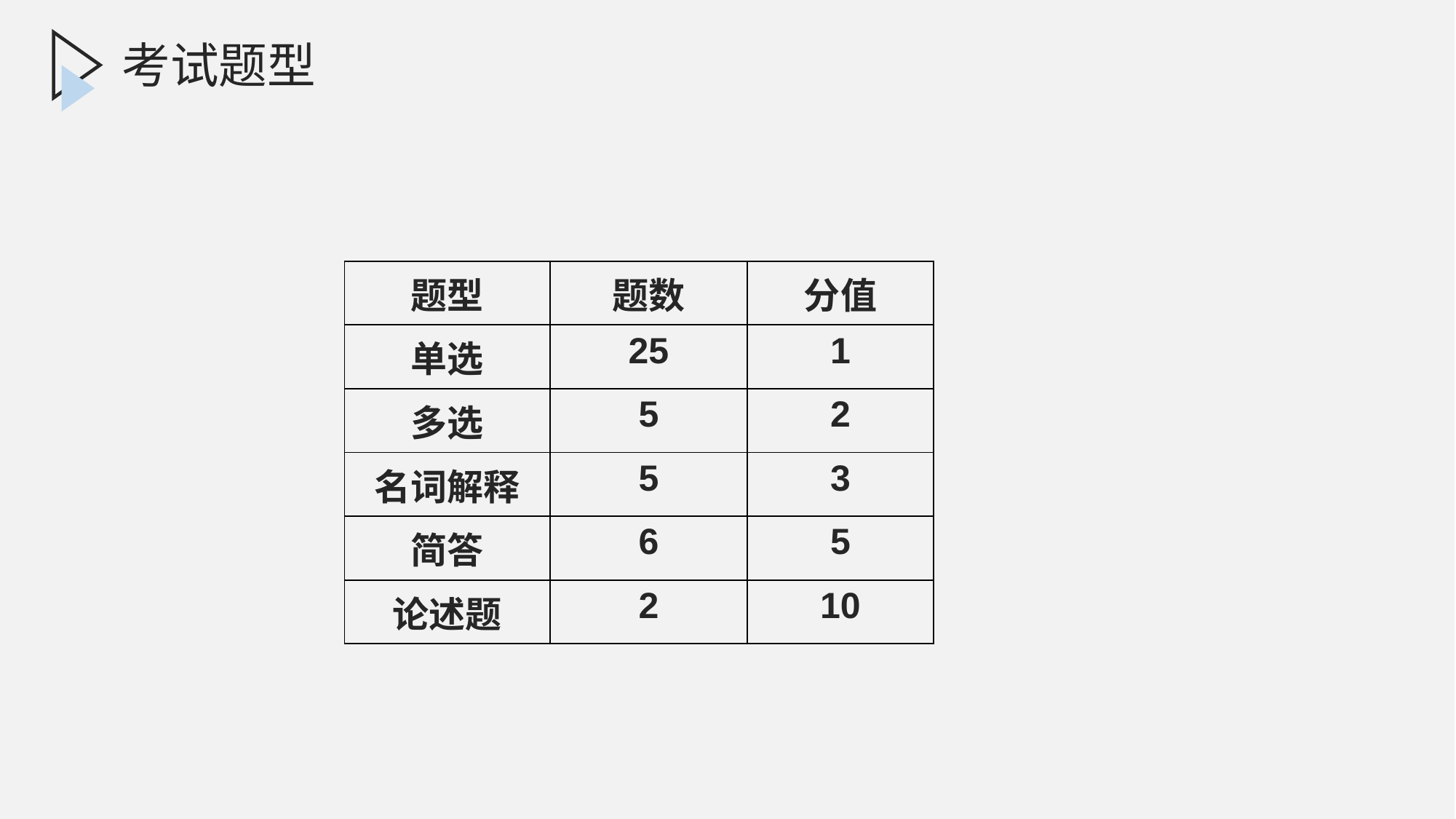

考试题型
| 题型 | 题数 | 分值 |
| --- | --- | --- |
| 单选 | 25 | 1 |
| 多选 | 5 | 2 |
| 名词解释 | 5 | 3 |
| 简答 | 6 | 5 |
| 论述题 | 2 | 10 |